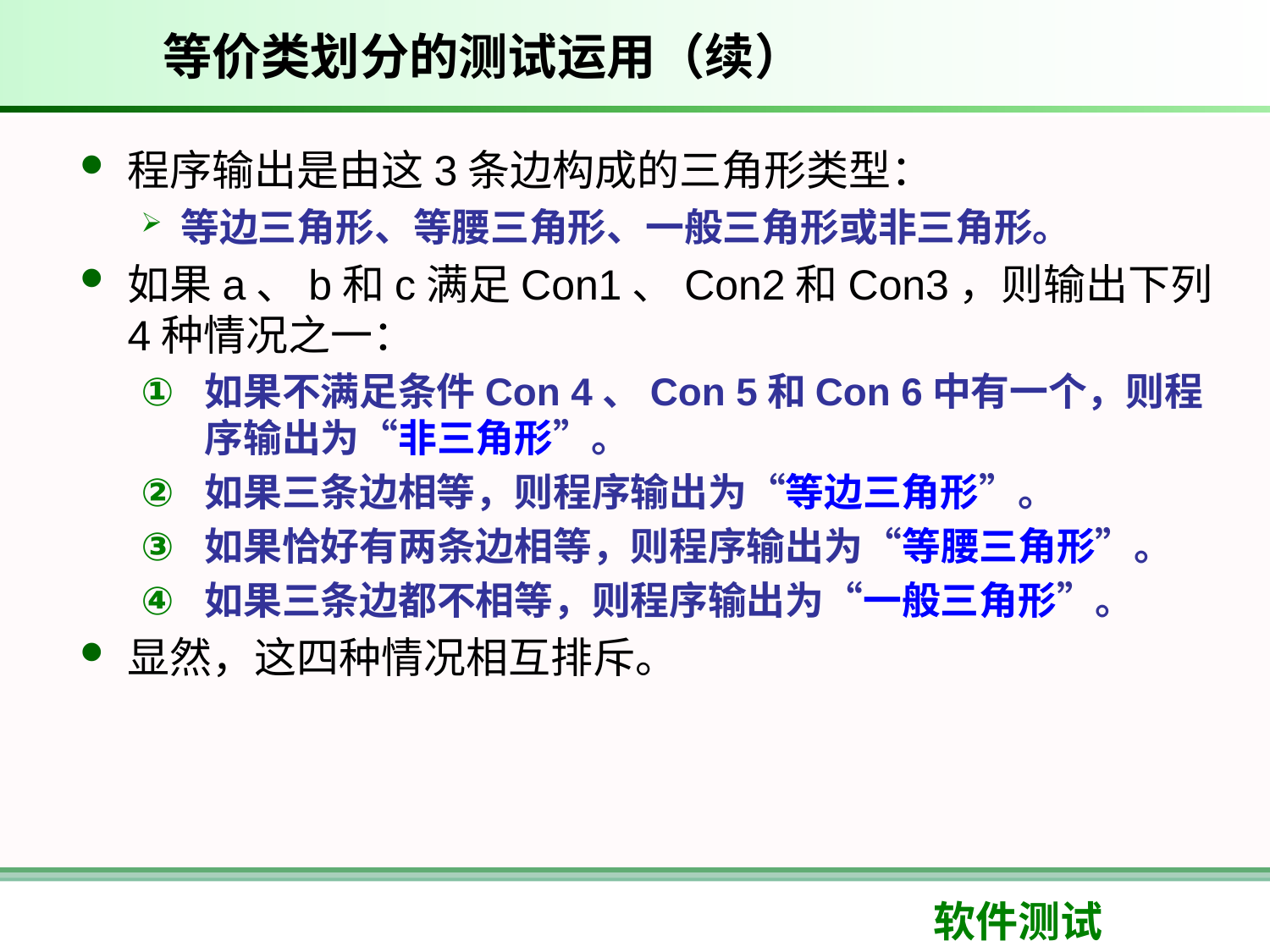

# 等价类划分的测试运用（续）
程序输出是由这3条边构成的三角形类型：
等边三角形、等腰三角形、一般三角形或非三角形。
如果a、b和c满足Con1、Con2和Con3，则输出下列4种情况之一：
如果不满足条件Con 4、Con 5和Con 6中有一个，则程序输出为“非三角形”。
如果三条边相等，则程序输出为“等边三角形”。
如果恰好有两条边相等，则程序输出为“等腰三角形”。
如果三条边都不相等，则程序输出为“一般三角形”。
显然，这四种情况相互排斥。